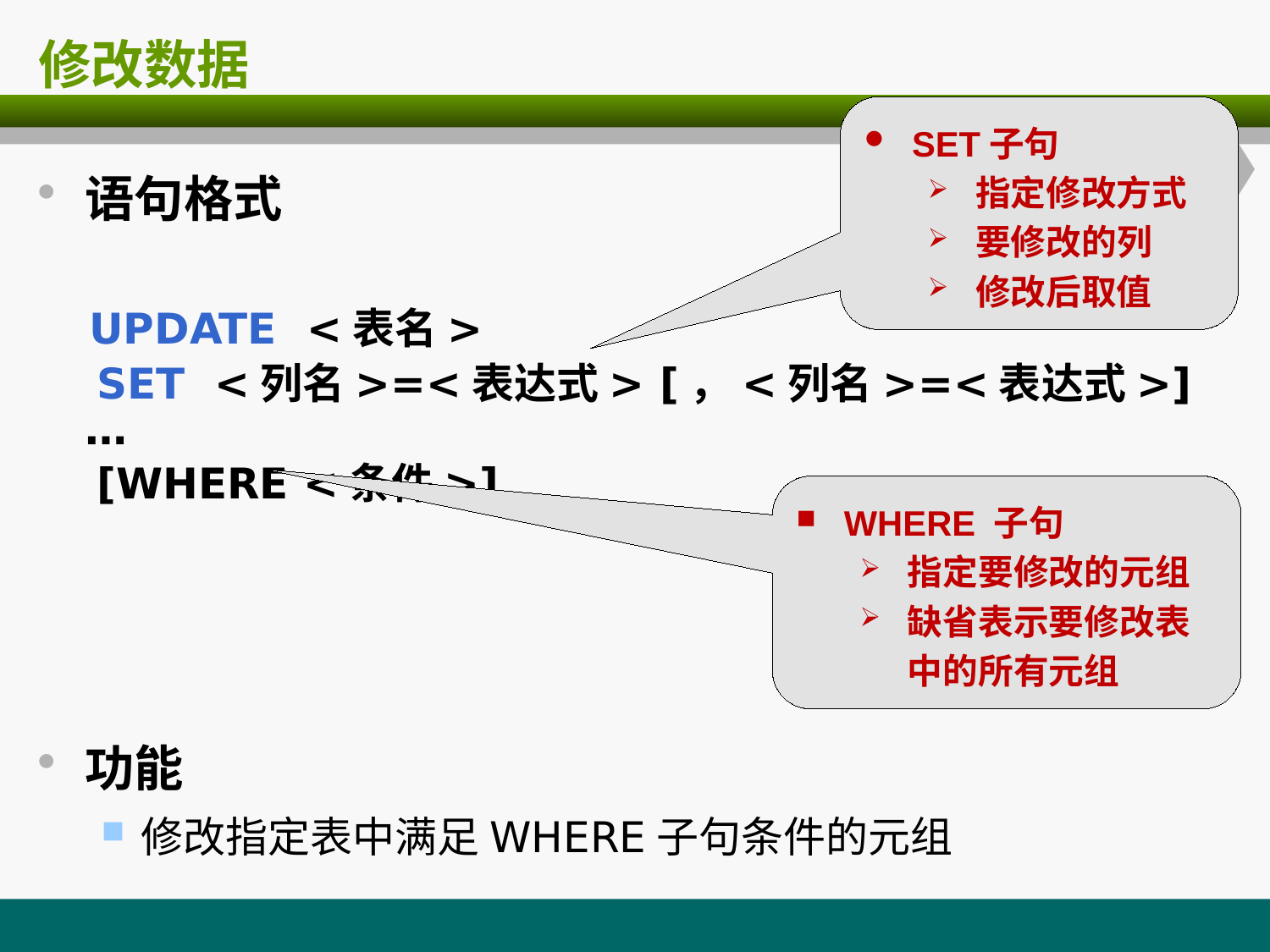

# 修改数据
SET子句
指定修改方式
要修改的列
修改后取值
语句格式

   UPDATE  <表名>
    SET  <列名>=<表达式> [，<列名>=<表达式>] …
    [WHERE <条件>]

功能
修改指定表中满足WHERE子句条件的元组
WHERE 子句
指定要修改的元组
缺省表示要修改表中的所有元组